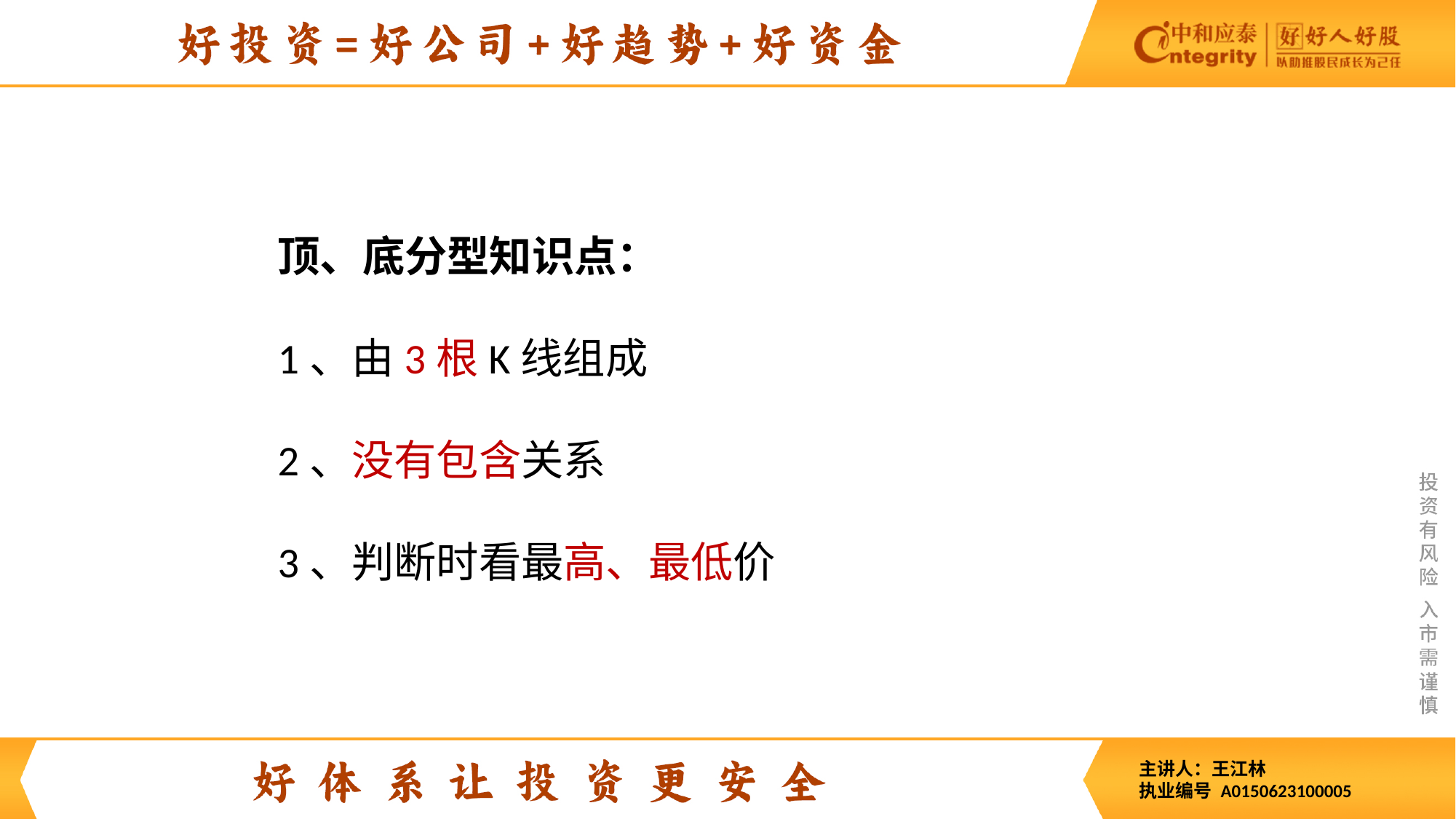

顶、底分型知识点：
1、由3根K线组成

2、没有包含关系

3、判断时看最高、最低价
主讲人：王江林
执业编号 A0150623100005